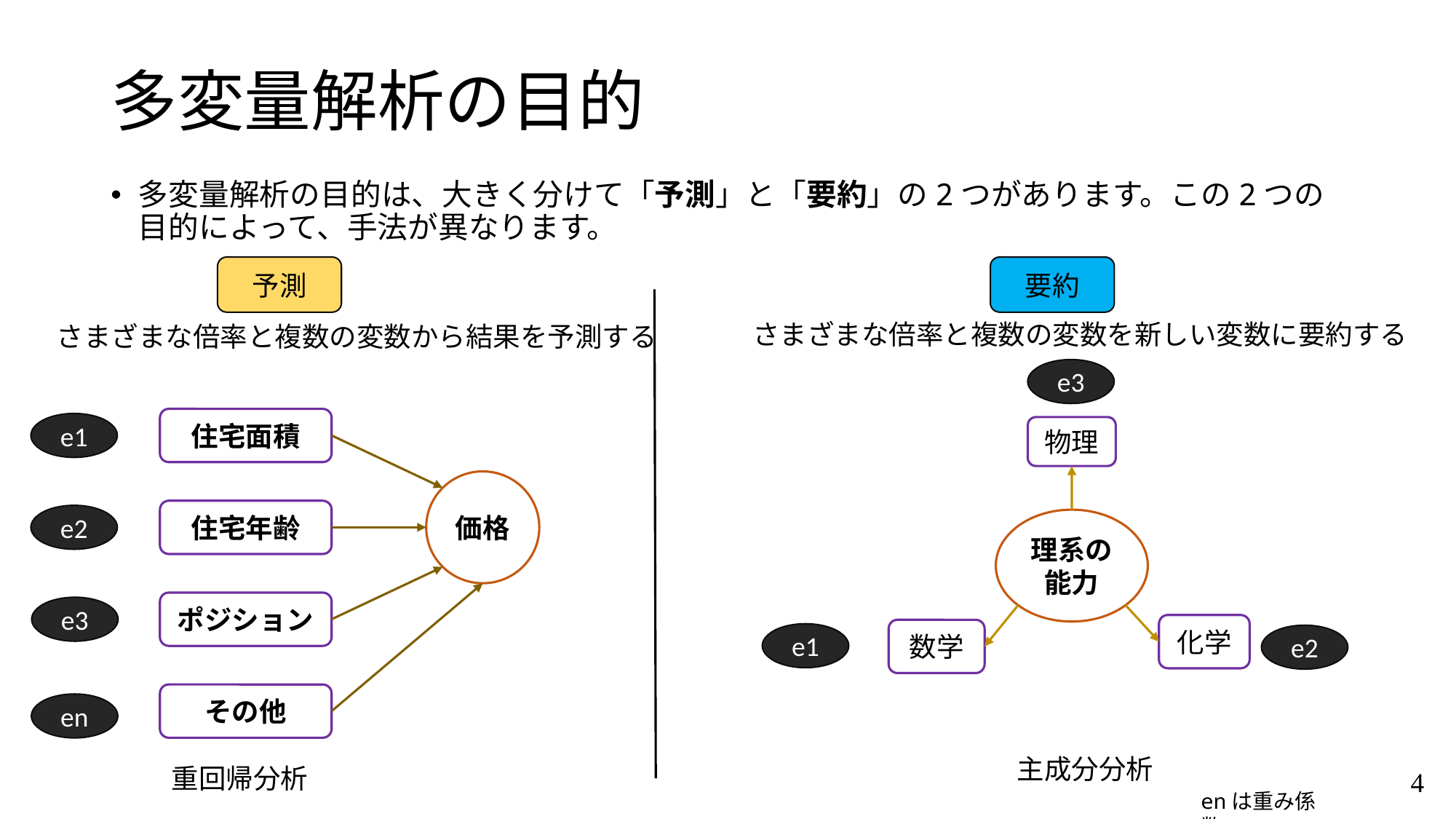

# 多変量解析の目的
多変量解析の目的は、大きく分けて「予測」と「要約」の2つがあります。この2つの目的によって、手法が異なります。
要約
予測
さまざまな倍率と複数の変数を新しい変数に要約する
さまざまな倍率と複数の変数から結果を予測する
e3
住宅面積
e1
物理
価格
住宅年齢
e2
理系の能力
ポジション
e3
化学
数学
e1
e2
その他
en
主成分分析
重回帰分析
4
enは重み係数